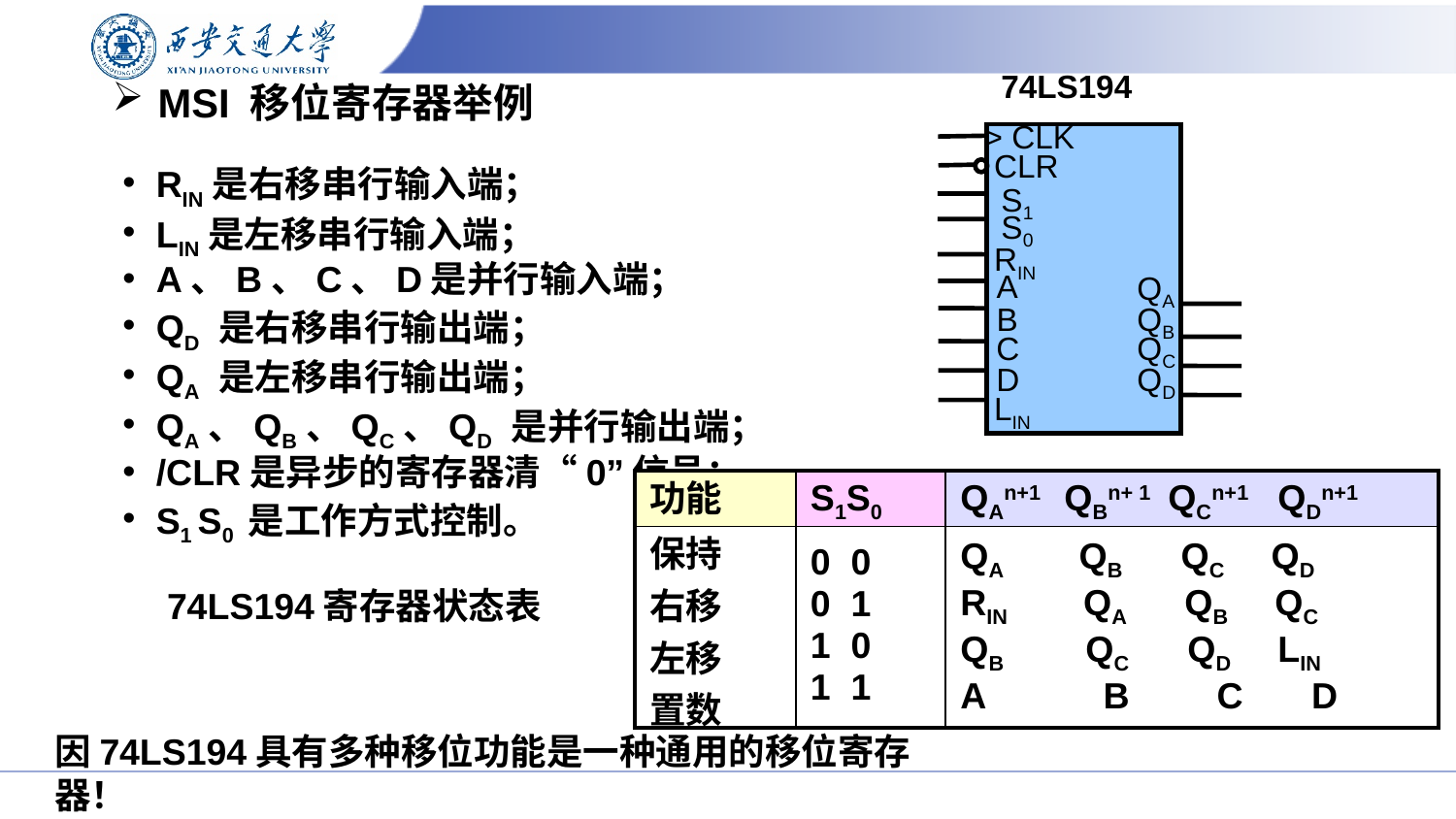

74LS194
> CLK

CLR

S1

S0

RIN

A
QA

B
QB

C
QC

D
QD

LIN

# MSI 移位寄存器举例
  RIN是右移串行输入端；
  LIN是左移串行输入端；
  A、B、C、D是并行输入端；
  QD 是右移串行输出端；
  QA 是左移串行输出端；
  QA、QB、QC、QD 是并行输出端；
  /CLR是异步的寄存器清“0”信号；
  S1 S0 是工作方式控制。
| 功能 | S1S0 | QAn+1 QBn+ 1 QCn+1 QDn+1 |
| --- | --- | --- |
| 保持 右移 左移 置数 | 0 0 0 1 1 0 1 1 | QA QB QC QD RIN QA QB QC QB QC QD LIN A B C D |
74LS194寄存器状态表
因74LS194具有多种移位功能是一种通用的移位寄存器！